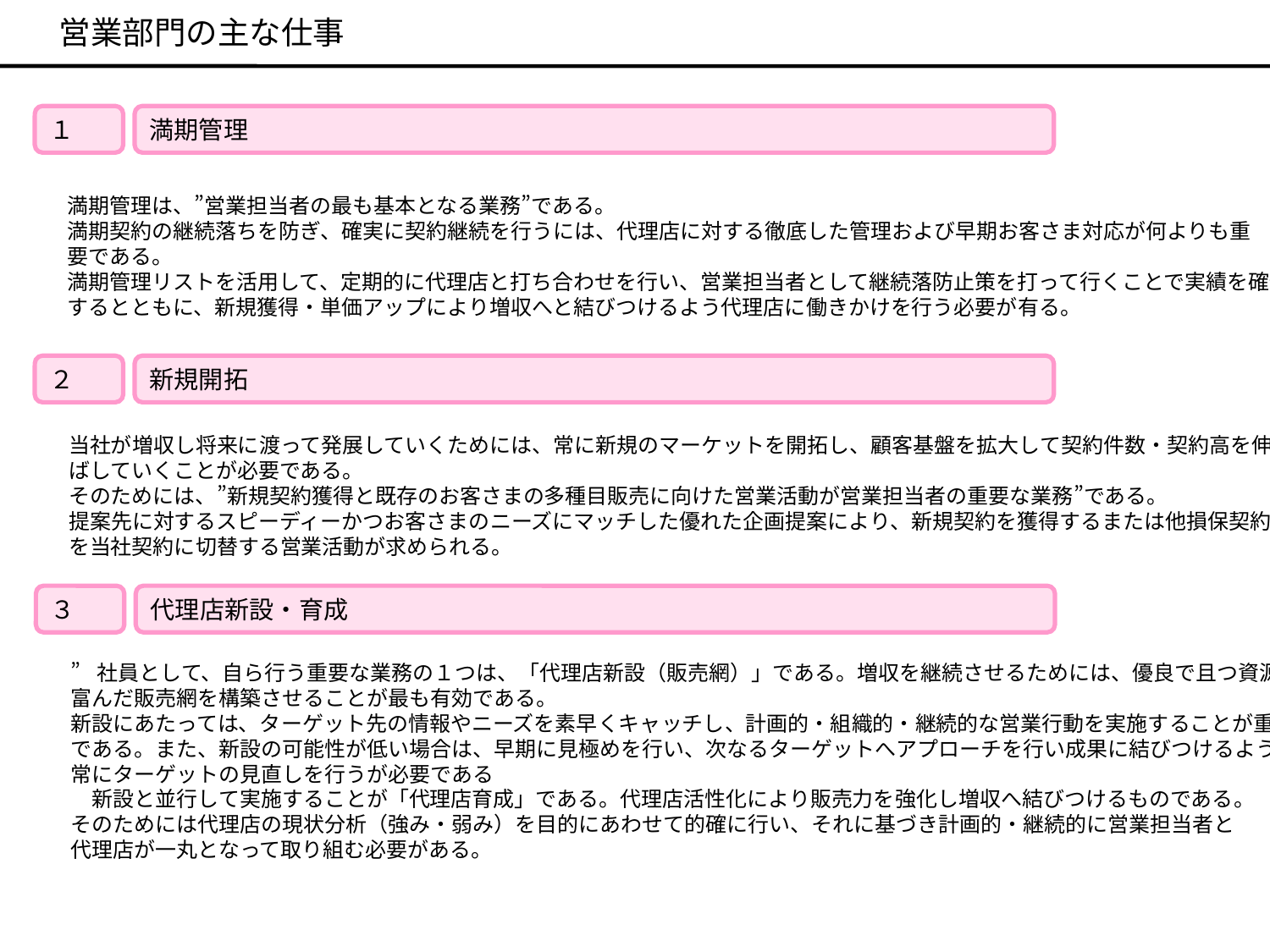

営業部門の主な仕事

１
満期管理
満期管理は、”営業担当者の最も基本となる業務”である。
満期契約の継続落ちを防ぎ、確実に契約継続を行うには、代理店に対する徹底した管理および早期お客さま対応が何よりも重
要である。
満期管理リストを活用して、定期的に代理店と打ち合わせを行い、営業担当者として継続落防止策を打って行くことで実績を確保
するとともに、新規獲得・単価アップにより増収へと結びつけるよう代理店に働きかけを行う必要が有る。
２
新規開拓
当社が増収し将来に渡って発展していくためには、常に新規のマーケットを開拓し、顧客基盤を拡大して契約件数・契約高を伸
ばしていくことが必要である。
そのためには、”新規契約獲得と既存のお客さまの多種目販売に向けた営業活動が営業担当者の重要な業務”である。
提案先に対するスピーディーかつお客さまのニーズにマッチした優れた企画提案により、新規契約を獲得するまたは他損保契約
を当社契約に切替する営業活動が求められる。
３
代理店新設・育成
”社員として、自ら行う重要な業務の１つは、「代理店新設（販売網）」である。増収を継続させるためには、優良で且つ資源性に
富んだ販売網を構築させることが最も有効である。
新設にあたっては、ターゲット先の情報やニーズを素早くキャッチし、計画的・組織的・継続的な営業行動を実施することが重要
である。また、新設の可能性が低い場合は、早期に見極めを行い、次なるターゲットへアプローチを行い成果に結びつけるよう、
常にターゲットの見直しを行うが必要である
　新設と並行して実施することが「代理店育成」である。代理店活性化により販売力を強化し増収へ結びつけるものである。
そのためには代理店の現状分析（強み・弱み）を目的にあわせて的確に行い、それに基づき計画的・継続的に営業担当者と
代理店が一丸となって取り組む必要がある。